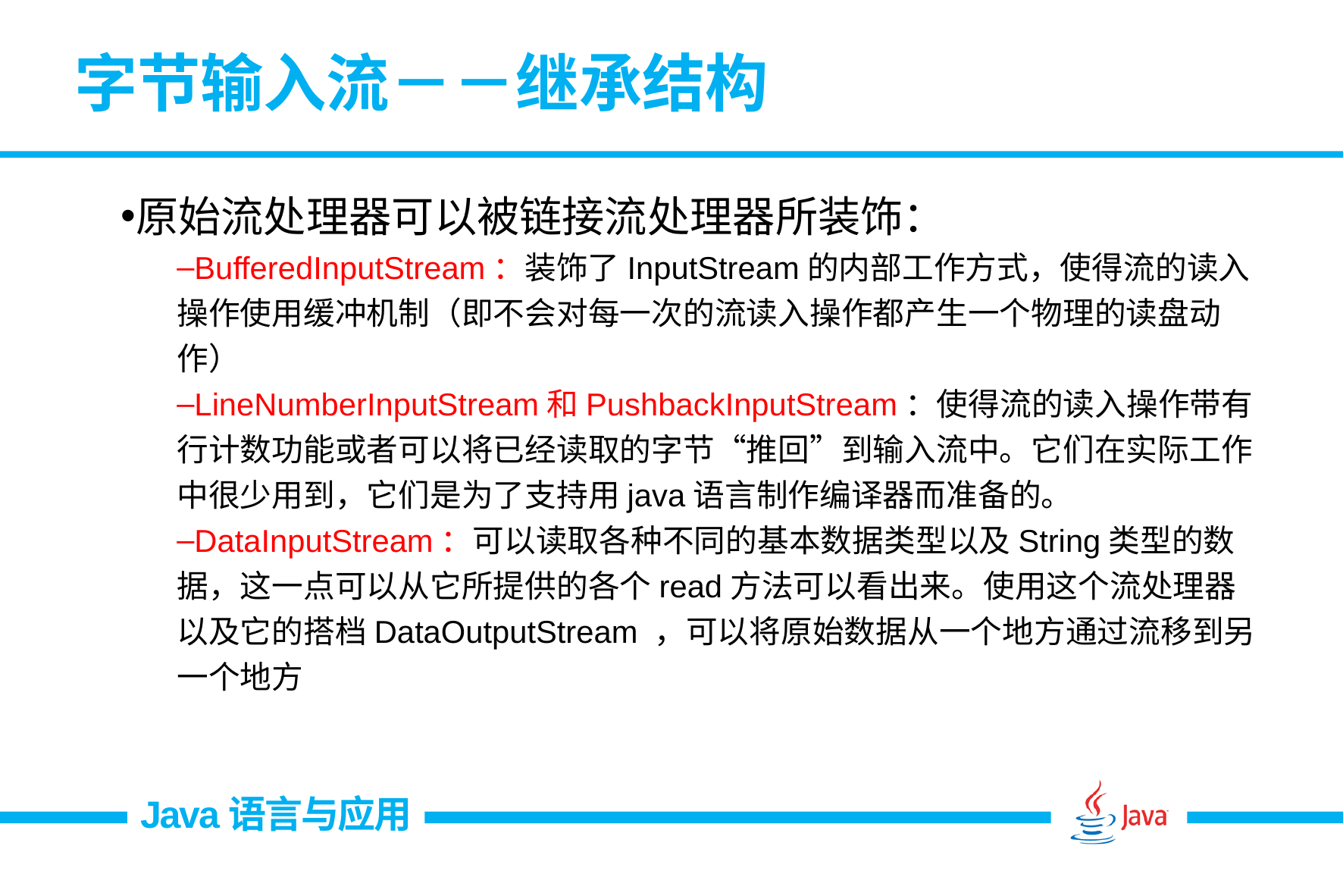

# 字节输入流－－继承结构
原始流处理器可以被链接流处理器所装饰：
BufferedInputStream：装饰了InputStream的内部工作方式，使得流的读入操作使用缓冲机制（即不会对每一次的流读入操作都产生一个物理的读盘动作）
LineNumberInputStream和PushbackInputStream：使得流的读入操作带有行计数功能或者可以将已经读取的字节“推回”到输入流中。它们在实际工作中很少用到，它们是为了支持用java语言制作编译器而准备的。
DataInputStream：可以读取各种不同的基本数据类型以及String类型的数据，这一点可以从它所提供的各个read方法可以看出来。使用这个流处理器以及它的搭档DataOutputStream ，可以将原始数据从一个地方通过流移到另一个地方

52